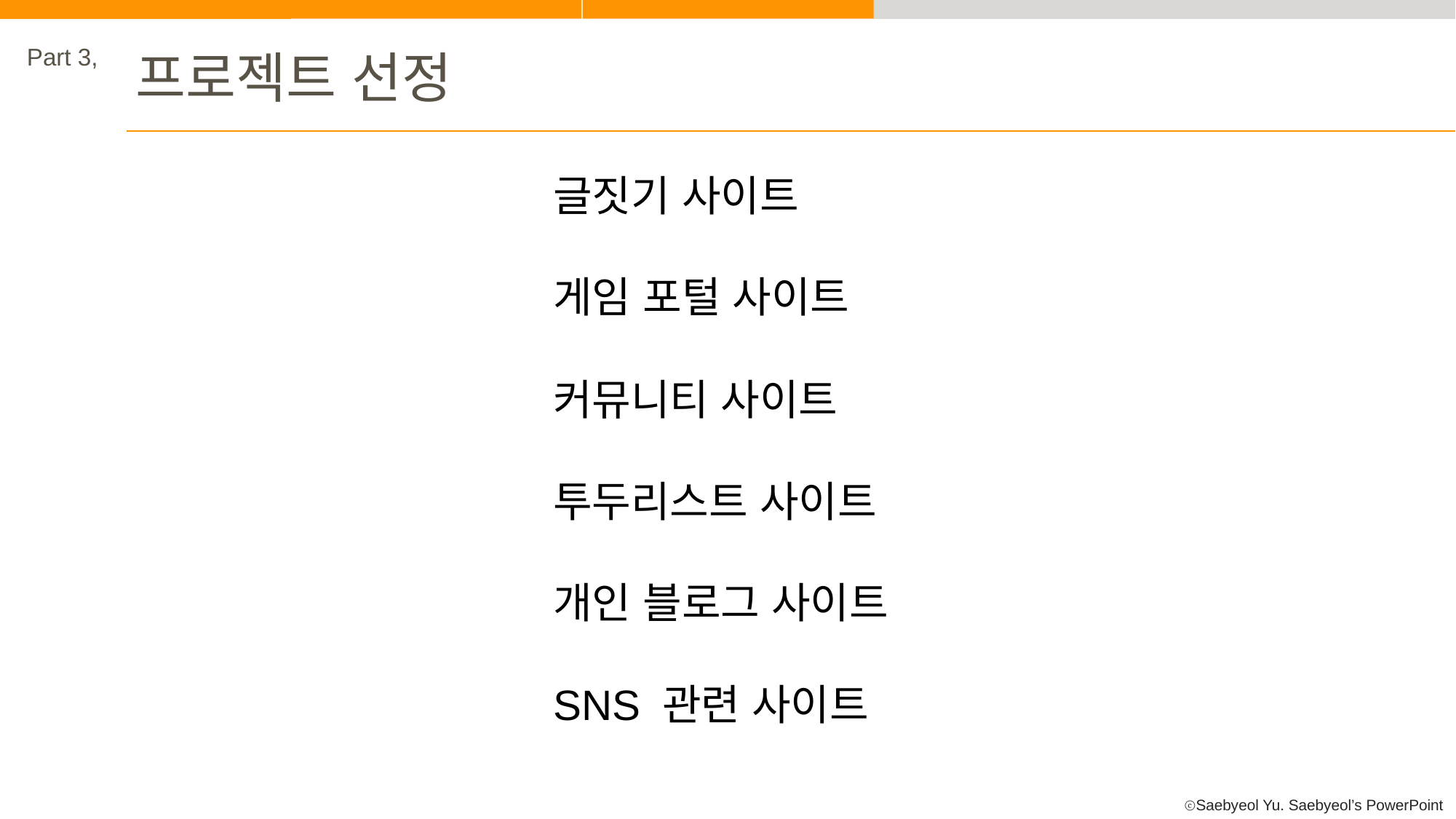

Part 3,
프로젝트 선정
글짓기 사이트

게임 포털 사이트

커뮤니티 사이트

투두리스트 사이트

개인 블로그 사이트

SNS 관련 사이트